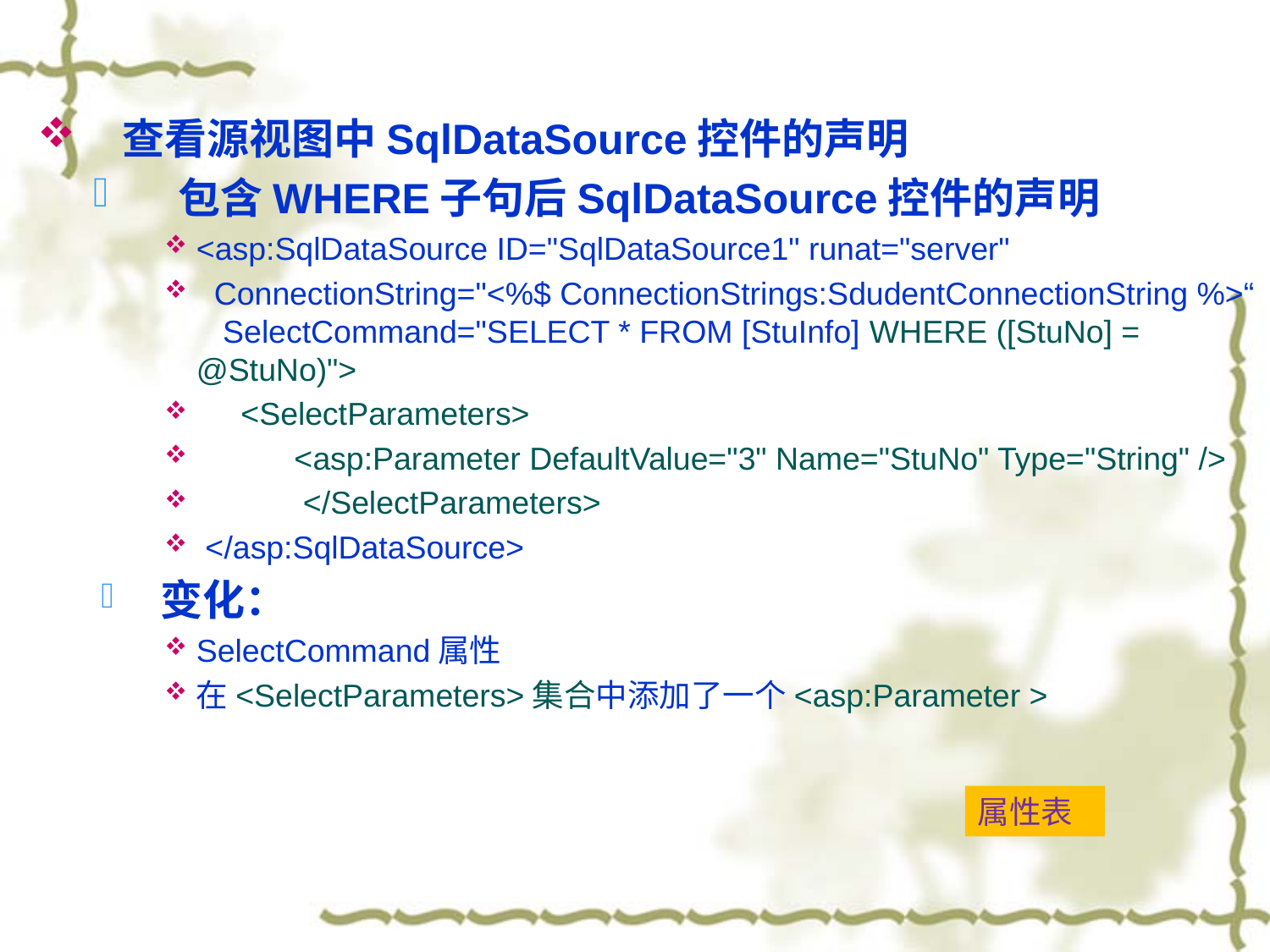

查看源视图中SqlDataSource控件的声明
包含WHERE子句后SqlDataSource控件的声明
<asp:SqlDataSource ID="SqlDataSource1" runat="server"
  ConnectionString="<%$ ConnectionStrings:SdudentConnectionString %>“    SelectCommand="SELECT * FROM [StuInfo] WHERE ([StuNo] = @StuNo)">
     <SelectParameters>
           <asp:Parameter DefaultValue="3" Name="StuNo" Type="String" />
            </SelectParameters>
 </asp:SqlDataSource>
 变化：
SelectCommand属性
在<SelectParameters>集合中添加了一个<asp:Parameter >

属性表